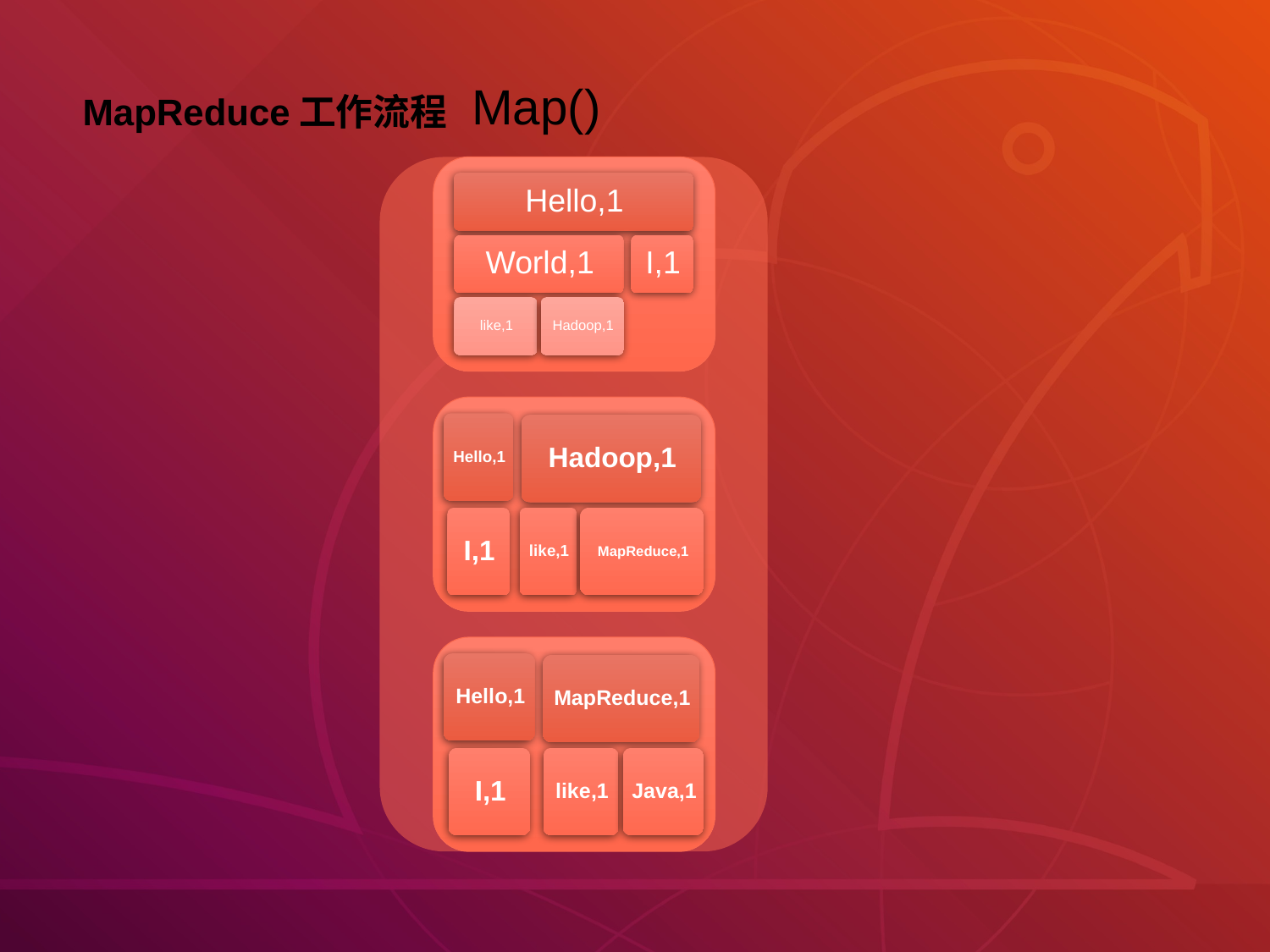

# MapReduce工作流程
Map()

Hello,1
World,1
like,1
Hadoop,1
I,1

Hello,1
I,1
Hadoop,1
like,1
MapReduce,1

Hello,1
I,1
MapReduce,1
like,1
Java,1